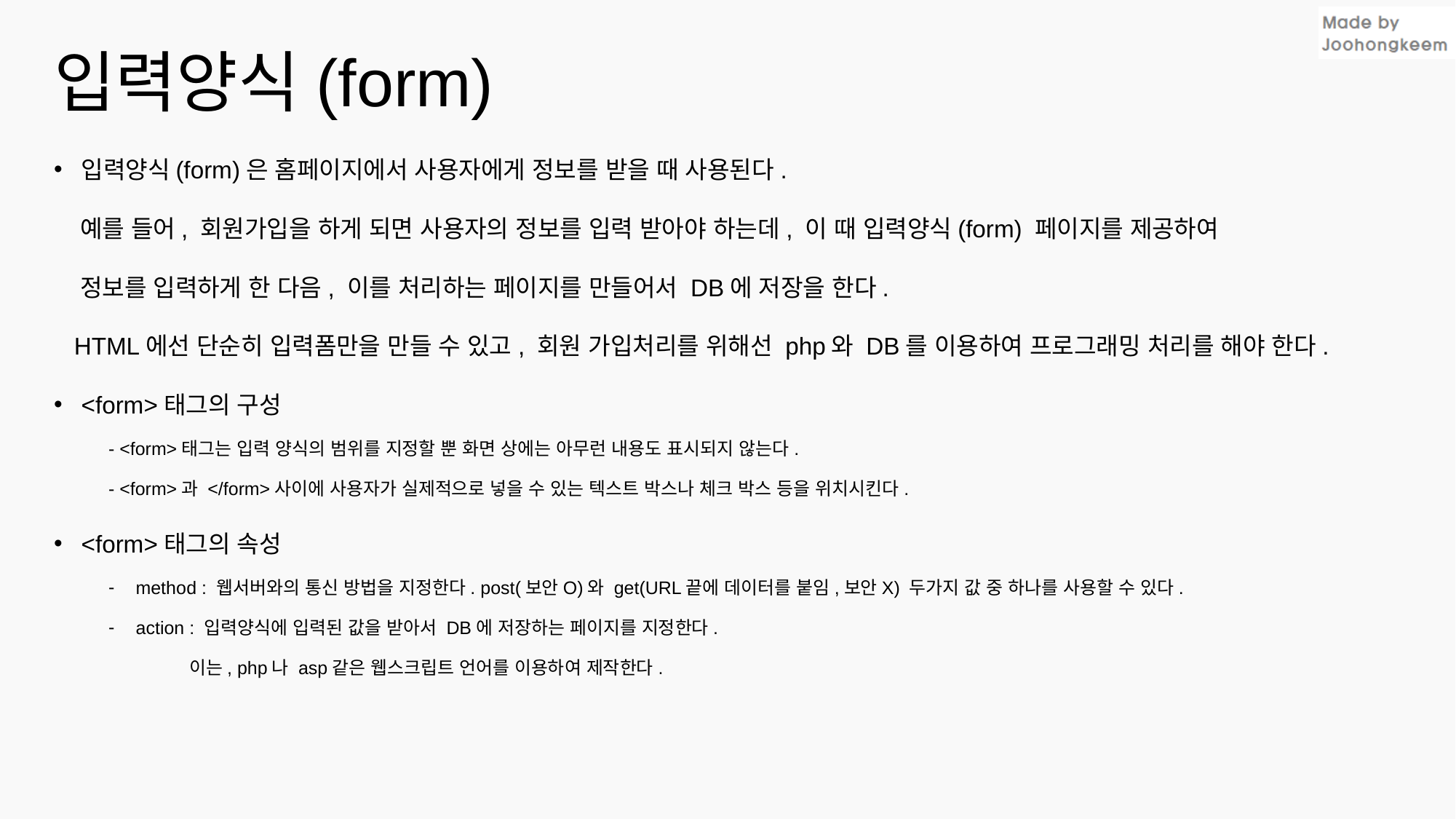

# 입력양식(form)
입력양식(form)은 홈페이지에서 사용자에게 정보를 받을 때 사용된다.
   예를 들어, 회원가입을 하게 되면 사용자의 정보를 입력 받아야 하는데, 이 때 입력양식(form) 페이지를 제공하여
   정보를 입력하게 한 다음, 이를 처리하는 페이지를 만들어서 DB에 저장을 한다.
   HTML에선 단순히 입력폼만을 만들 수 있고, 회원 가입처리를 위해선 php와 DB를 이용하여 프로그래밍 처리를 해야 한다.
<form>태그의 구성
- <form>태그는 입력 양식의 범위를 지정할 뿐 화면 상에는 아무런 내용도 표시되지 않는다.
- <form>과 </form>사이에 사용자가 실제적으로 넣을 수 있는 텍스트 박스나 체크 박스 등을 위치시킨다.
<form>태그의 속성
method : 웹서버와의 통신 방법을 지정한다. post(보안O)와 get(URL끝에 데이터를 붙임,보안X) 두가지 값 중 하나를 사용할 수 있다.
action : 입력양식에 입력된 값을 받아서 DB에 저장하는 페이지를 지정한다.
               이는, php나 asp같은 웹스크립트 언어를 이용하여 제작한다.